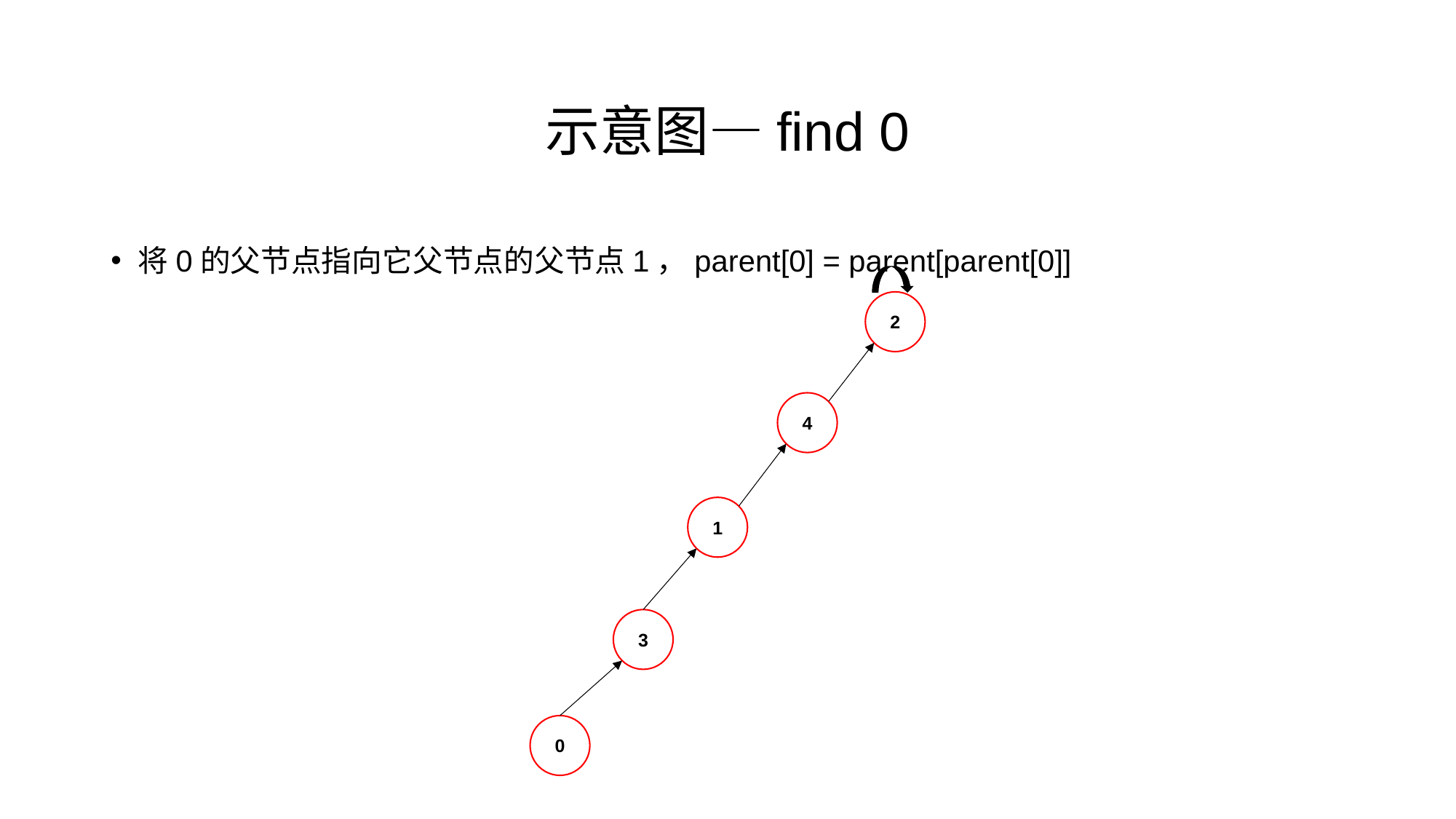

# 示意图—find 0
将0的父节点指向它父节点的父节点1，parent[0] = parent[parent[0]]

2
4
1
3
0